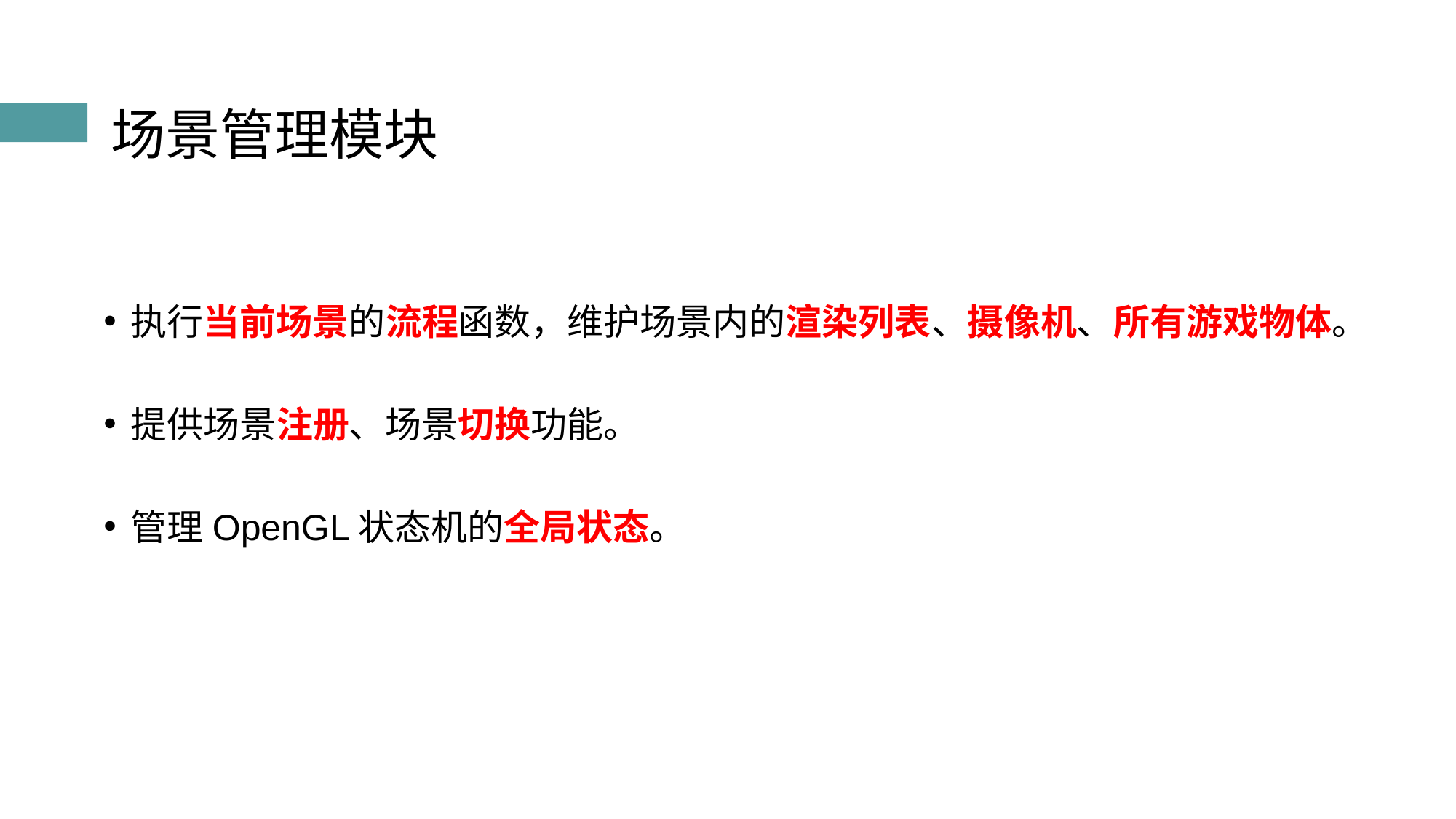

# 场景管理模块
执行当前场景的流程函数，维护场景内的渲染列表、摄像机、所有游戏物体。
提供场景注册、场景切换功能。
管理OpenGL状态机的全局状态。